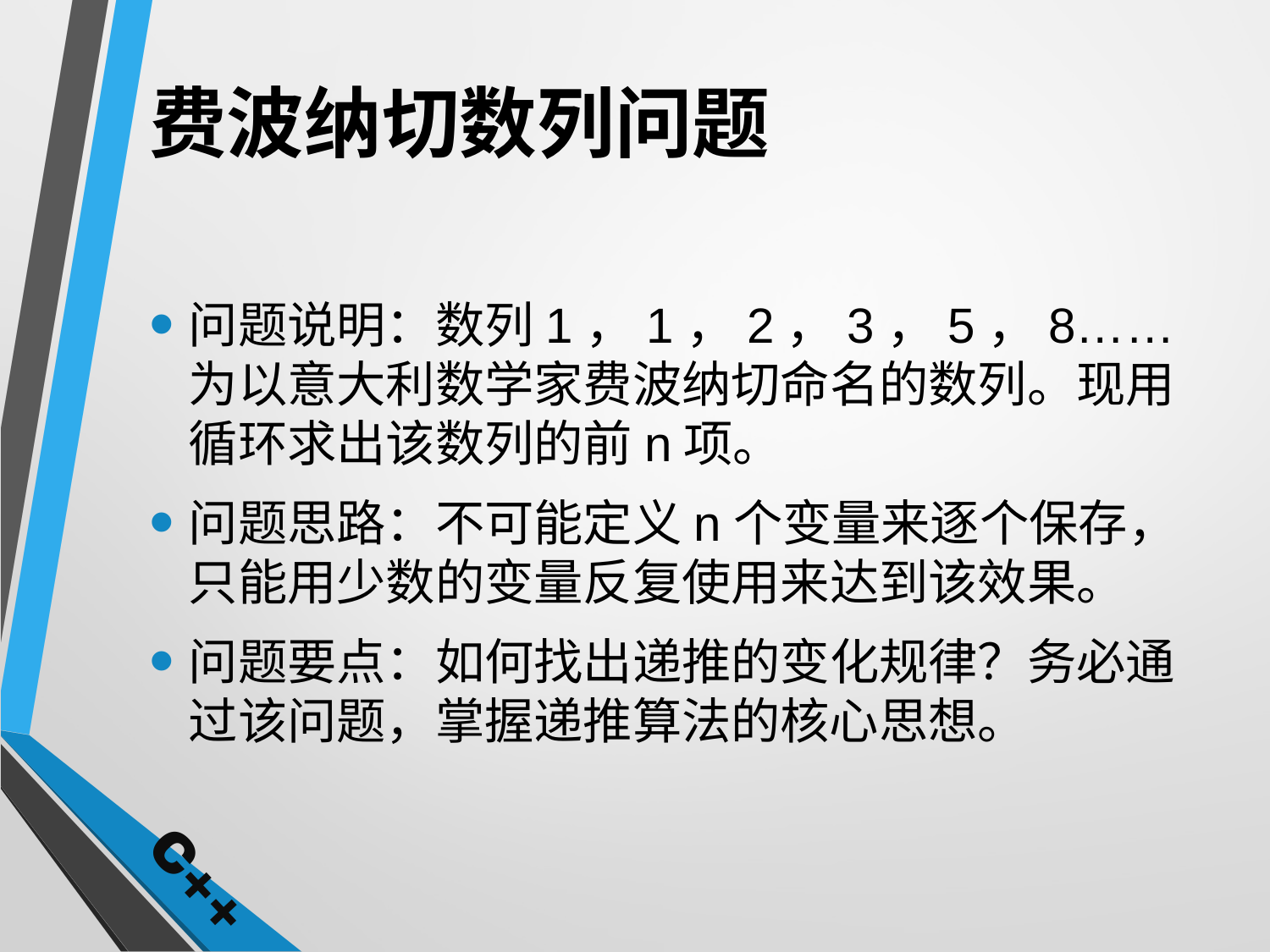

# 费波纳切数列问题
问题说明：数列1，1，2，3，5，8……为以意大利数学家费波纳切命名的数列。现用循环求出该数列的前n项。
问题思路：不可能定义n个变量来逐个保存，只能用少数的变量反复使用来达到该效果。
问题要点：如何找出递推的变化规律？务必通过该问题，掌握递推算法的核心思想。